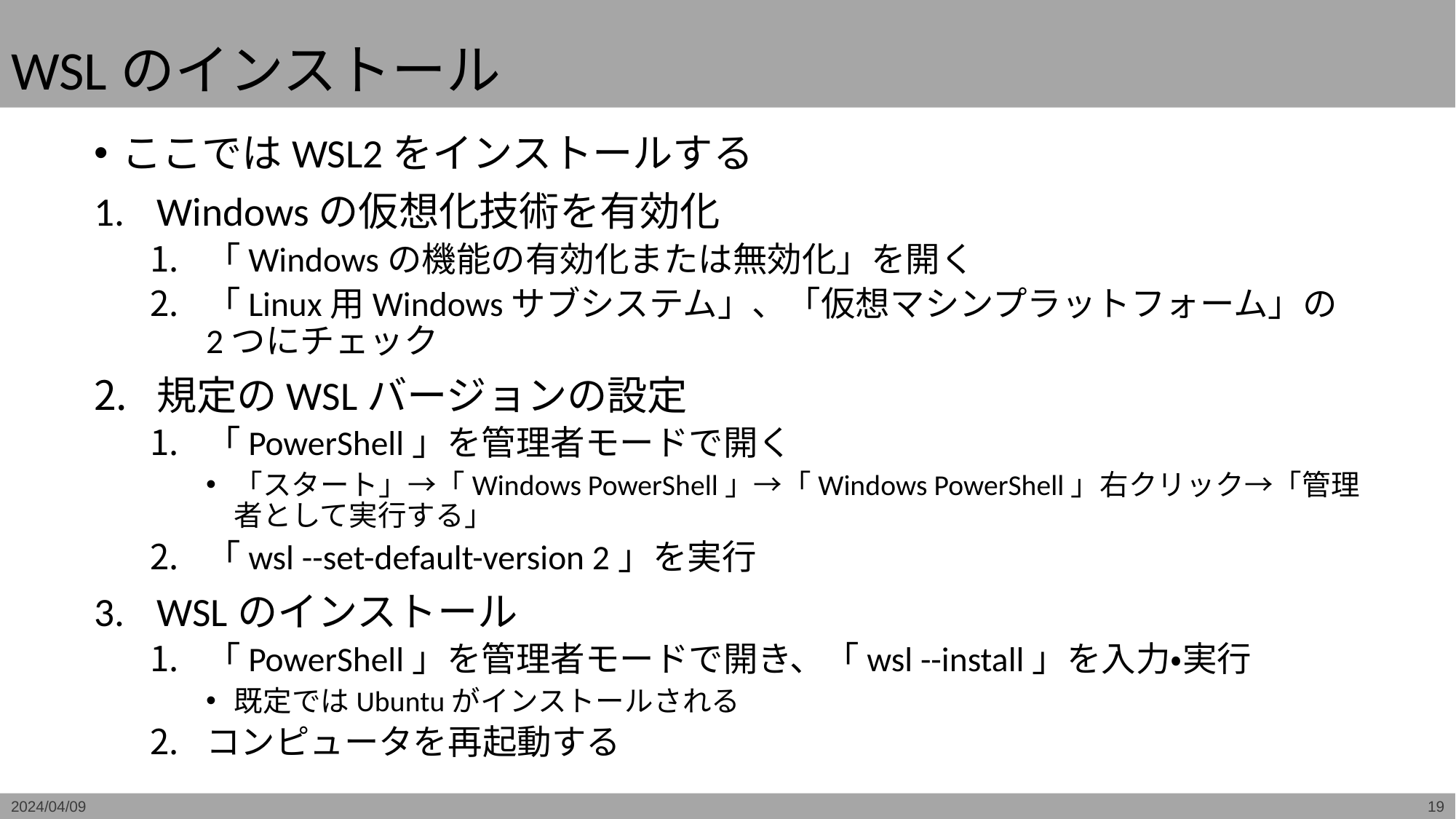

# WSLのインストール
ここではWSL2をインストールする
Windowsの仮想化技術を有効化
「Windowsの機能の有効化または無効化」を開く
「Linux用Windowsサブシステム」、「仮想マシンプラットフォーム」の2つにチェック
規定のWSLバージョンの設定
「PowerShell」を管理者モードで開く
「スタート」→「Windows PowerShell」→「Windows PowerShell」右クリック→「管理者として実行する」
「wsl --set-default-version 2」を実行
WSLのインストール
「PowerShell」を管理者モードで開き、「wsl --install」を入力・実行
既定ではUbuntuがインストールされる
コンピュータを再起動する

2024/04/09
19